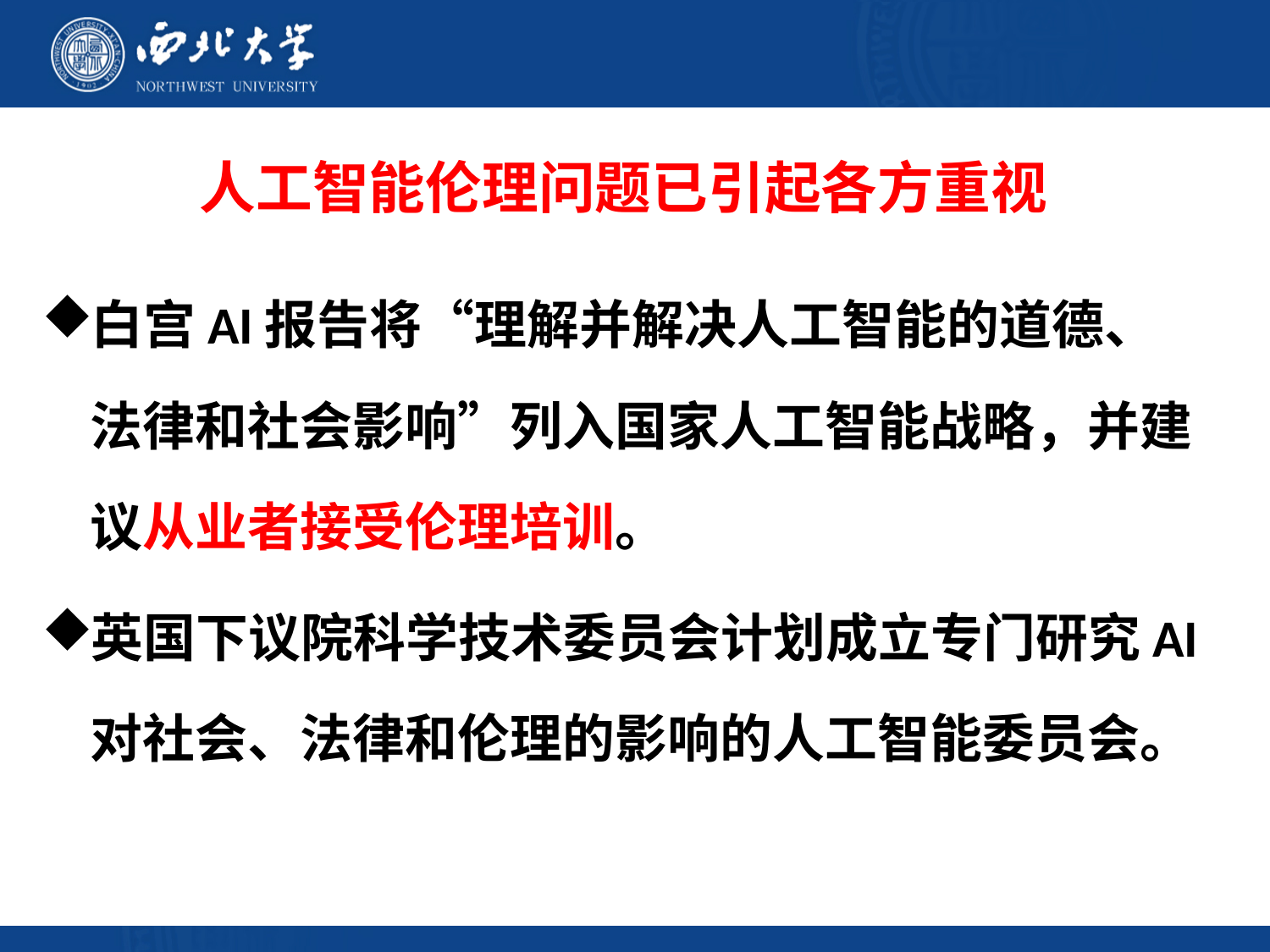

人工智能伦理问题已引起各方重视
白宫AI报告将“理解并解决人工智能的道德、法律和社会影响”列入国家人工智能战略，并建议从业者接受伦理培训。
英国下议院科学技术委员会计划成立专门研究AI对社会、法律和伦理的影响的人工智能委员会。